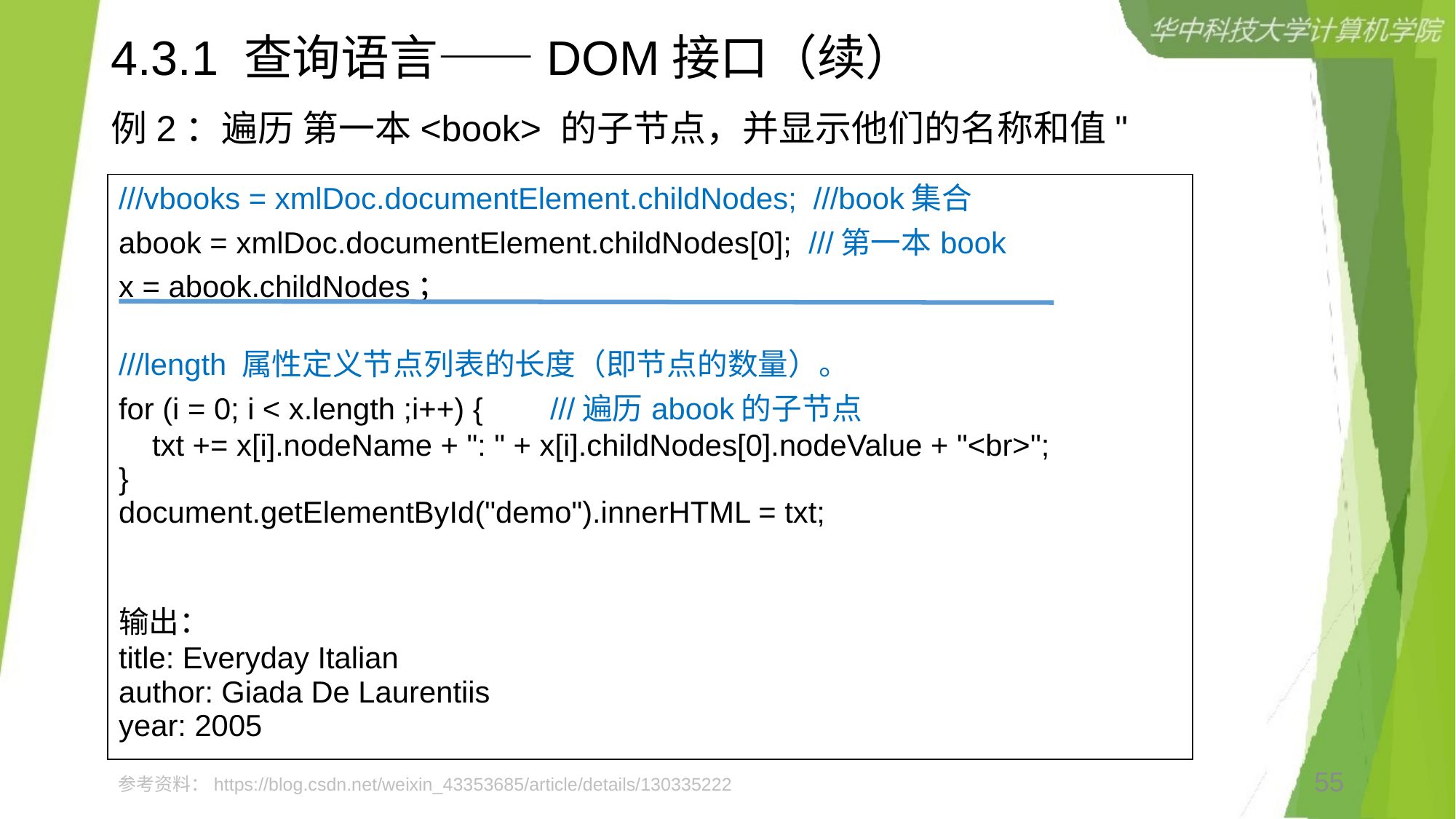

# 4.3.1 查询语言——DOM接口（续）
例2：遍历 第一本<book> 的子节点，并显示他们的名称和值"
| ///vbooks = xmlDoc.documentElement.childNodes; ///book集合 abook = xmlDoc.documentElement.childNodes[0]; ///第一本book x = abook.childNodes； ///length 属性定义节点列表的长度（即节点的数量）。 for (i = 0; i < x.length ;i++) { ///遍历abook的子节点 txt += x[i].nodeName + ": " + x[i].childNodes[0].nodeValue + "<br>"; } document.getElementById("demo").innerHTML = txt; 输出： title: Everyday Italian author: Giada De Laurentiis year: 2005 |
| --- |
55
参考资料：https://blog.csdn.net/weixin_43353685/article/details/130335222